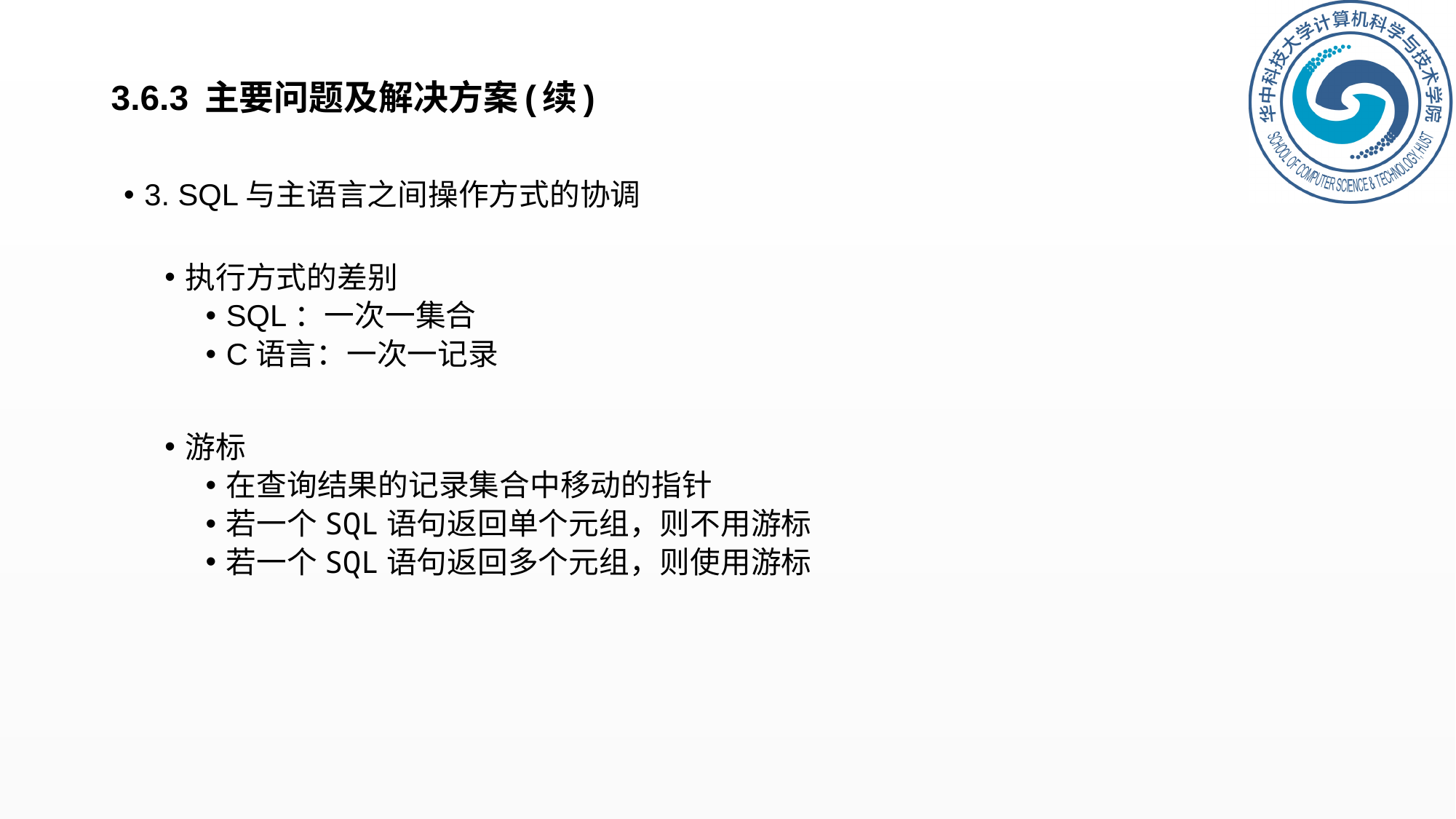

# 3.6.3 主要问题及解决方案(续)
3. SQL与主语言之间操作方式的协调

执行方式的差别
SQL：一次一集合
C语言：一次一记录

游标
在查询结果的记录集合中移动的指针
若一个SQL语句返回单个元组，则不用游标
若一个SQL语句返回多个元组，则使用游标